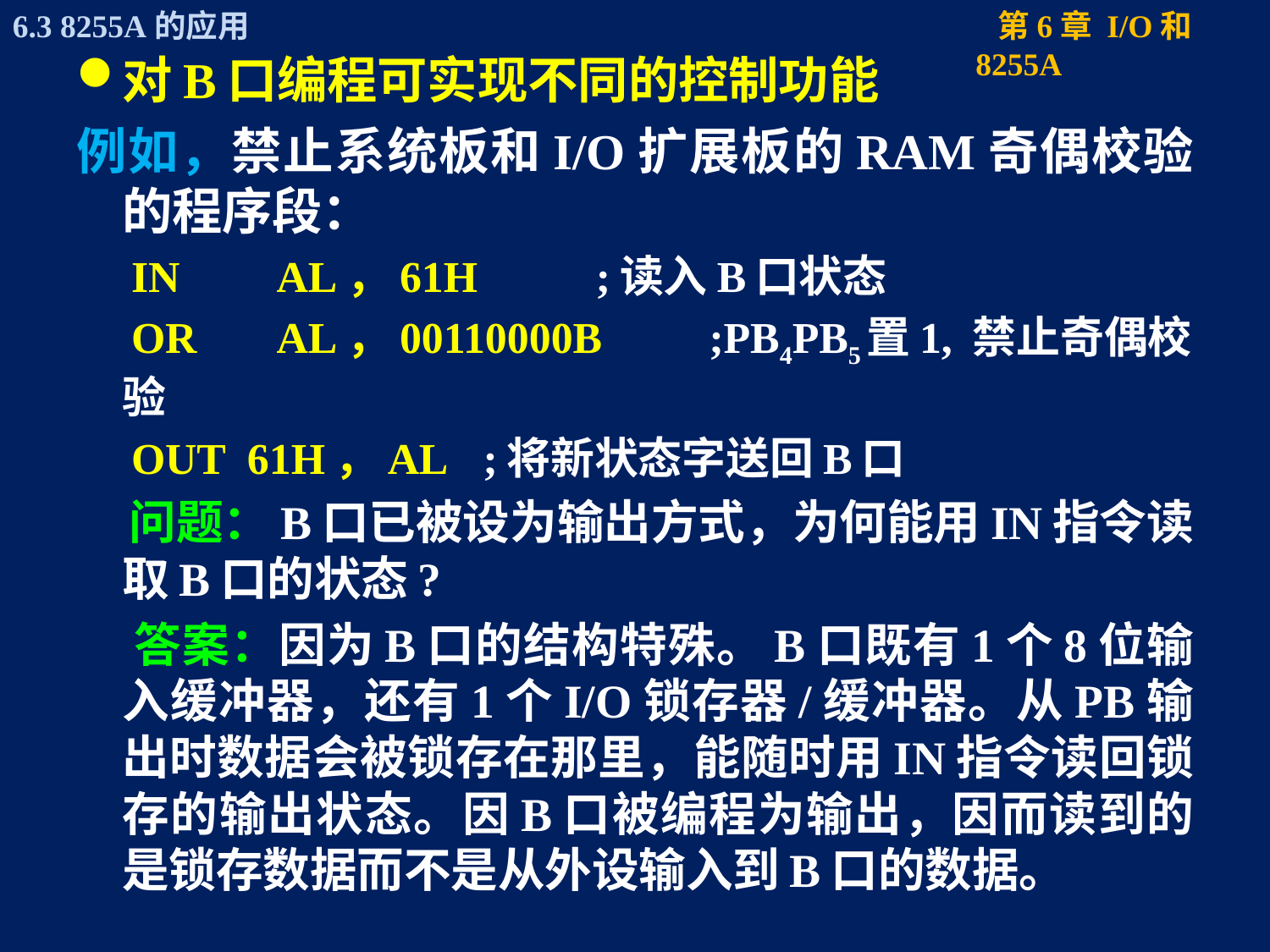

对B口编程可实现不同的控制功能
例如，禁止系统板和I/O扩展板的RAM奇偶校验的程序段：
     IN	    AL，61H		  ;读入B口状态
     OR	    AL，00110000B	  ;PB4PB5置1, 禁止奇偶校验
     OUT  61H，AL		  ;将新状态字送回B口
    问题：B口已被设为输出方式，为何能用IN指令读取B口的状态?
    答案：因为B口的结构特殊。B口既有1个8位输入缓冲器，还有1个I/O锁存器/缓冲器。从PB输出时数据会被锁存在那里，能随时用IN指令读回锁存的输出状态。因B口被编程为输出，因而读到的是锁存数据而不是从外设输入到B口的数据。